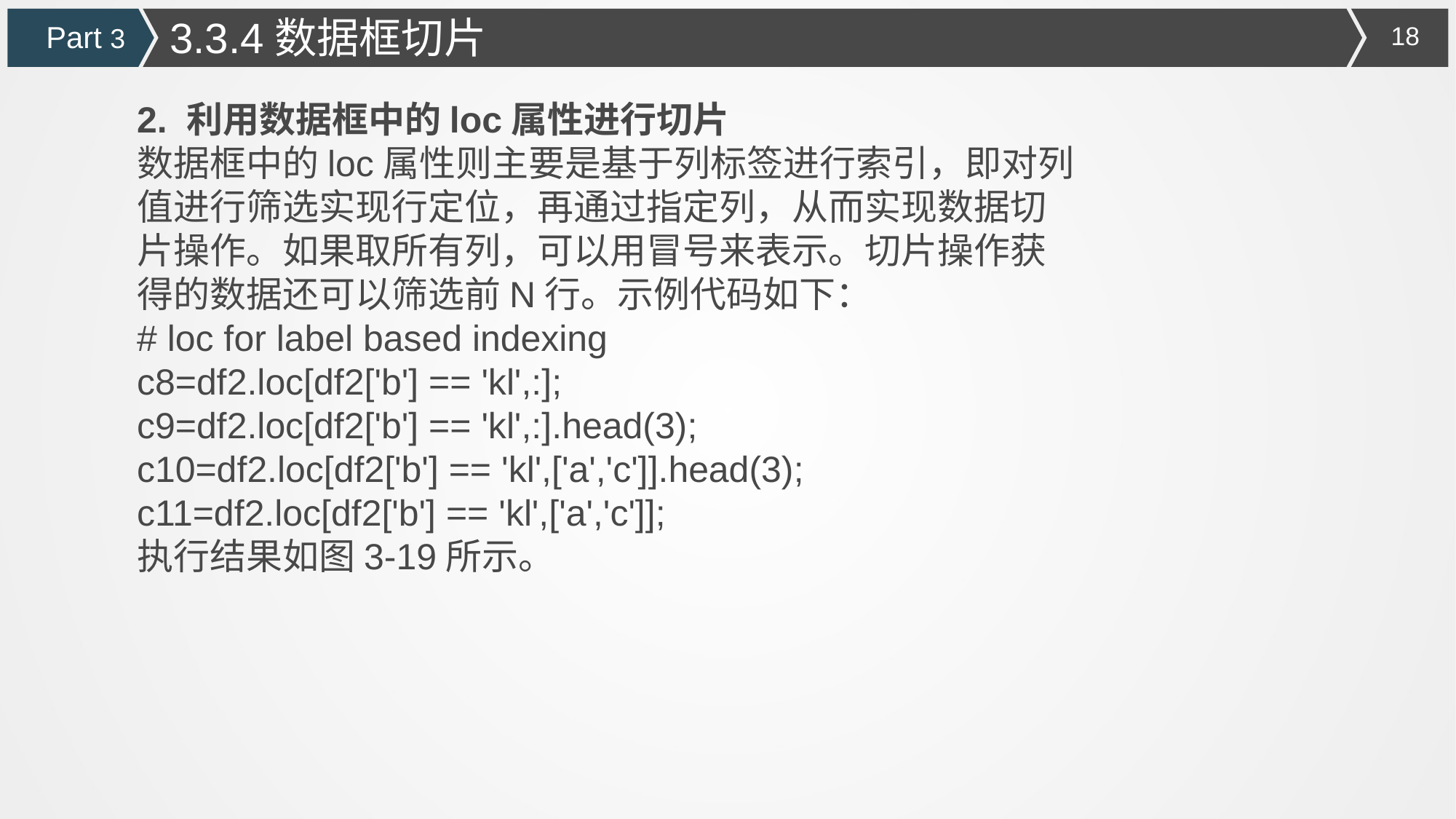

3.3.4数据框切片
Part 3
2. 利用数据框中的loc属性进行切片
数据框中的loc属性则主要是基于列标签进行索引，即对列值进行筛选实现行定位，再通过指定列，从而实现数据切片操作。如果取所有列，可以用冒号来表示。切片操作获得的数据还可以筛选前N行。示例代码如下：
# loc for label based indexing
c8=df2.loc[df2['b'] == 'kl',:];
c9=df2.loc[df2['b'] == 'kl',:].head(3);
c10=df2.loc[df2['b'] == 'kl',['a','c']].head(3);
c11=df2.loc[df2['b'] == 'kl',['a','c']];
执行结果如图3-19所示。